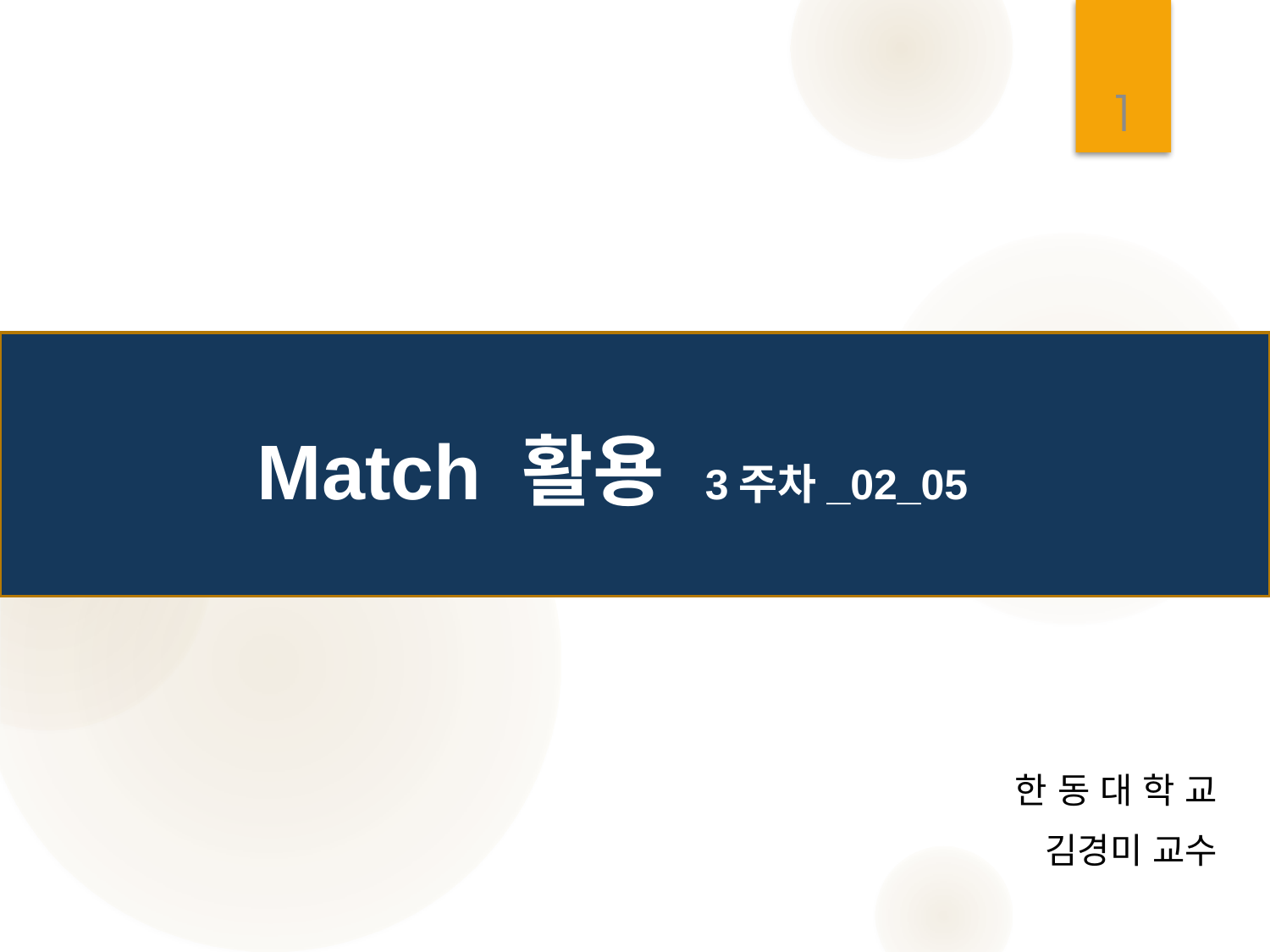

1

# Match 활용 3주차_02_05
한 동 대 학 교
 김경미 교수